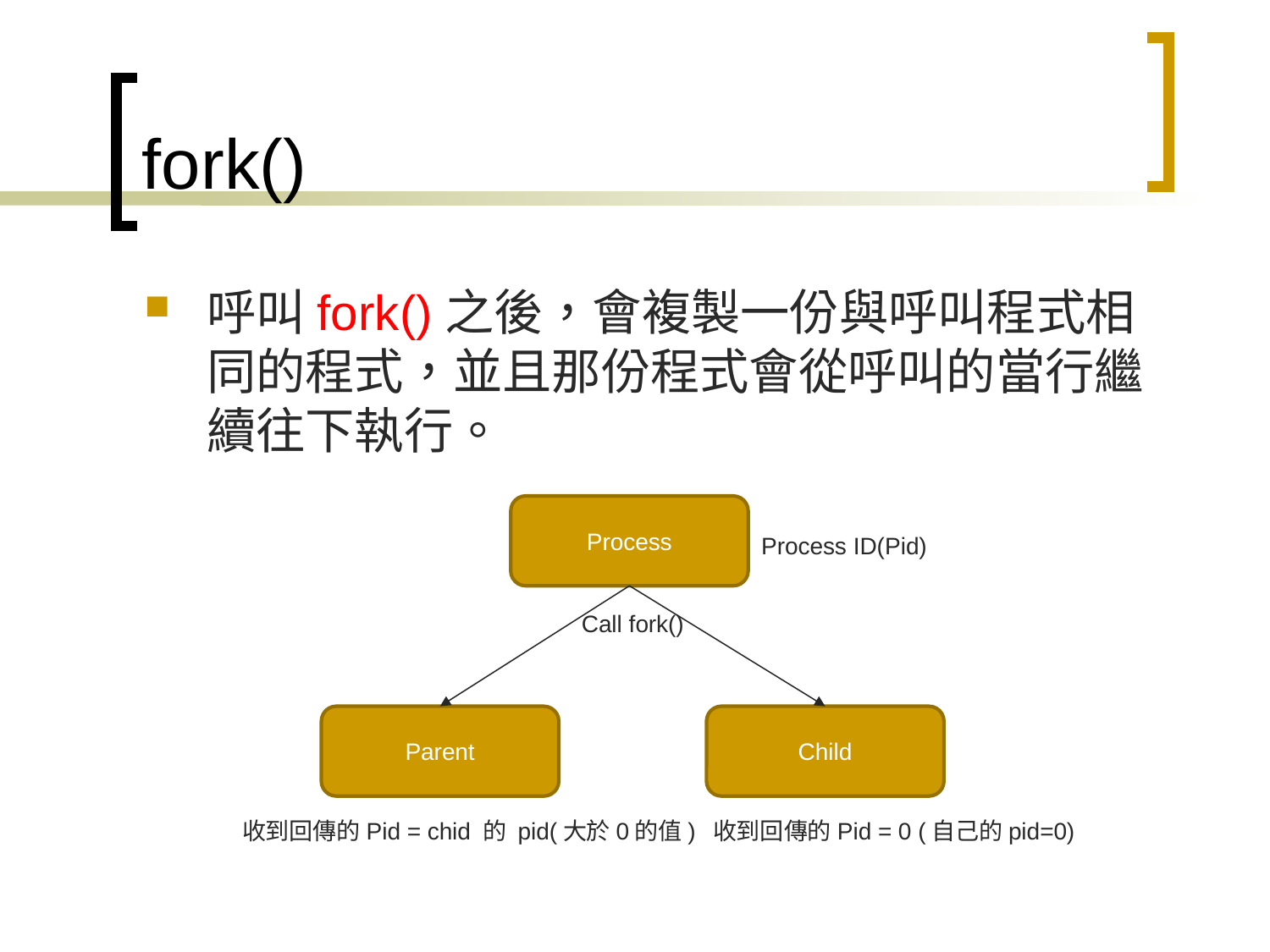

# fork()
呼叫fork()之後，會複製一份與呼叫程式相同的程式，並且那份程式會從呼叫的當行繼續往下執行。
Process
Process ID(Pid)
Call fork()
Parent
Child
收到回傳的Pid = chid 的 pid(大於0的值)
收到回傳的Pid = 0 (自己的pid=0)